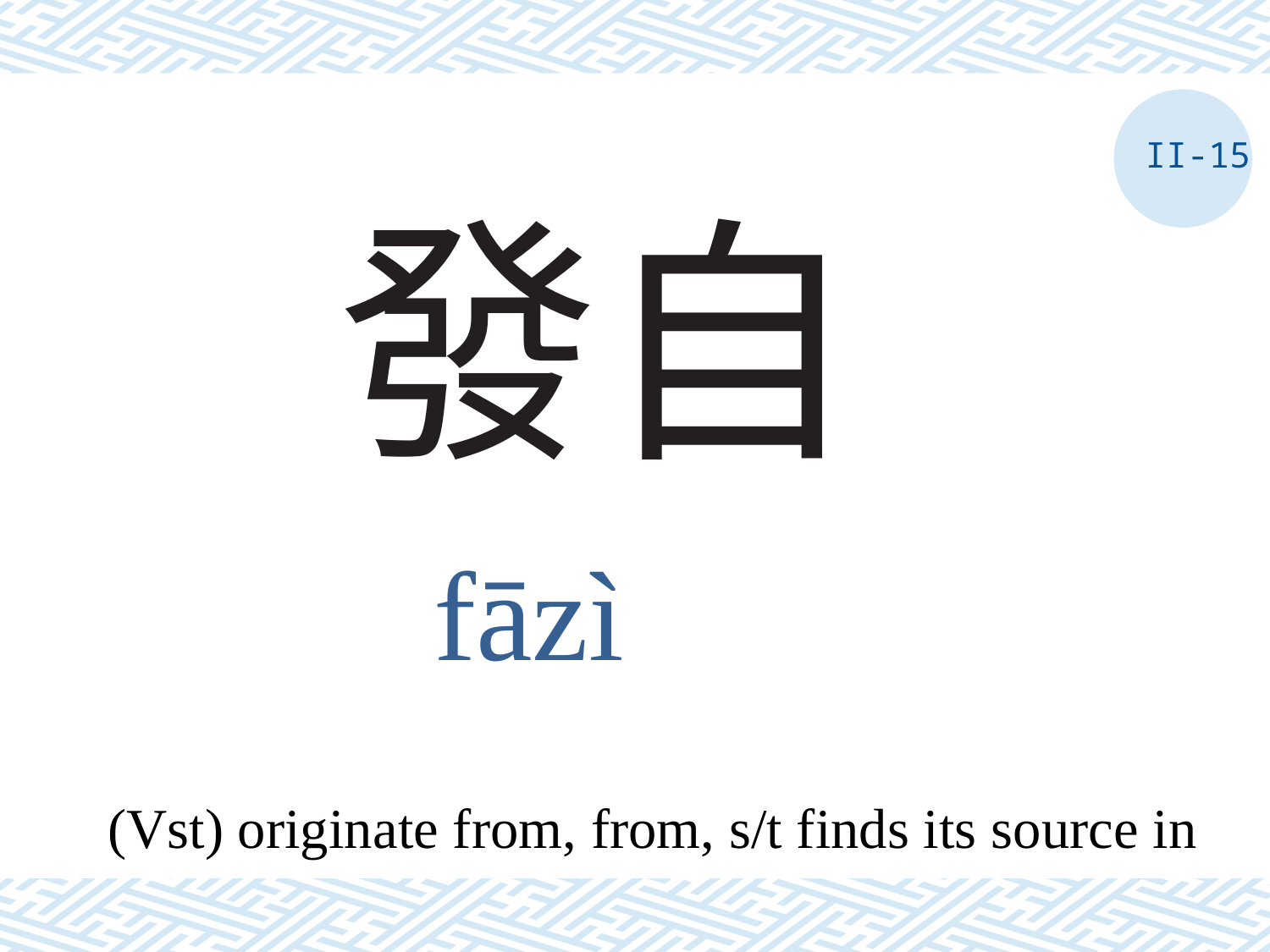

II-15

# 發自
fāzì
(Vst) originate from, from, s/t finds its source in